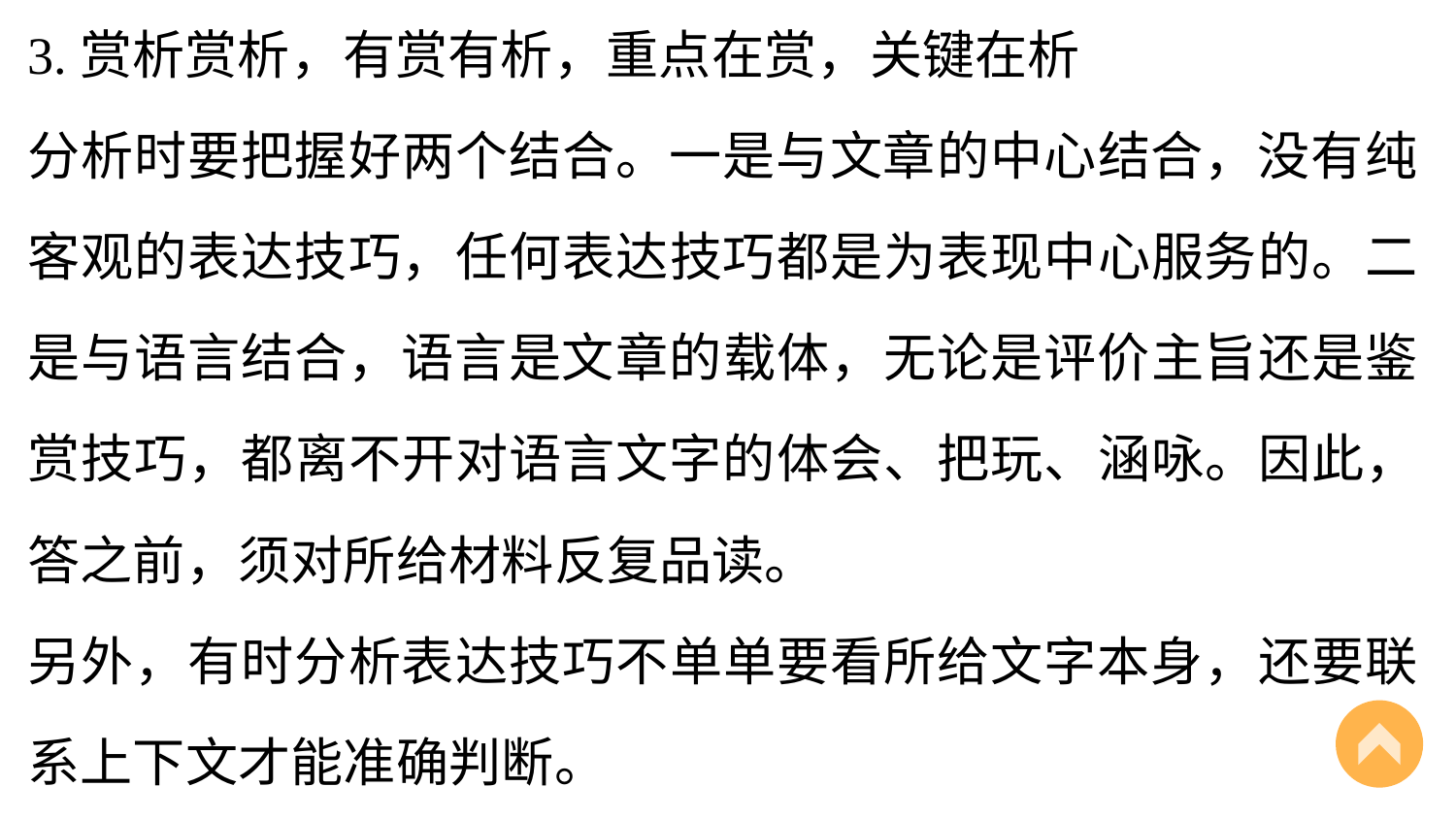

3.赏析赏析，有赏有析，重点在赏，关键在析
分析时要把握好两个结合。一是与文章的中心结合，没有纯客观的表达技巧，任何表达技巧都是为表现中心服务的。二是与语言结合，语言是文章的载体，无论是评价主旨还是鉴赏技巧，都离不开对语言文字的体会、把玩、涵咏。因此，答之前，须对所给材料反复品读。
另外，有时分析表达技巧不单单要看所给文字本身，还要联系上下文才能准确判断。